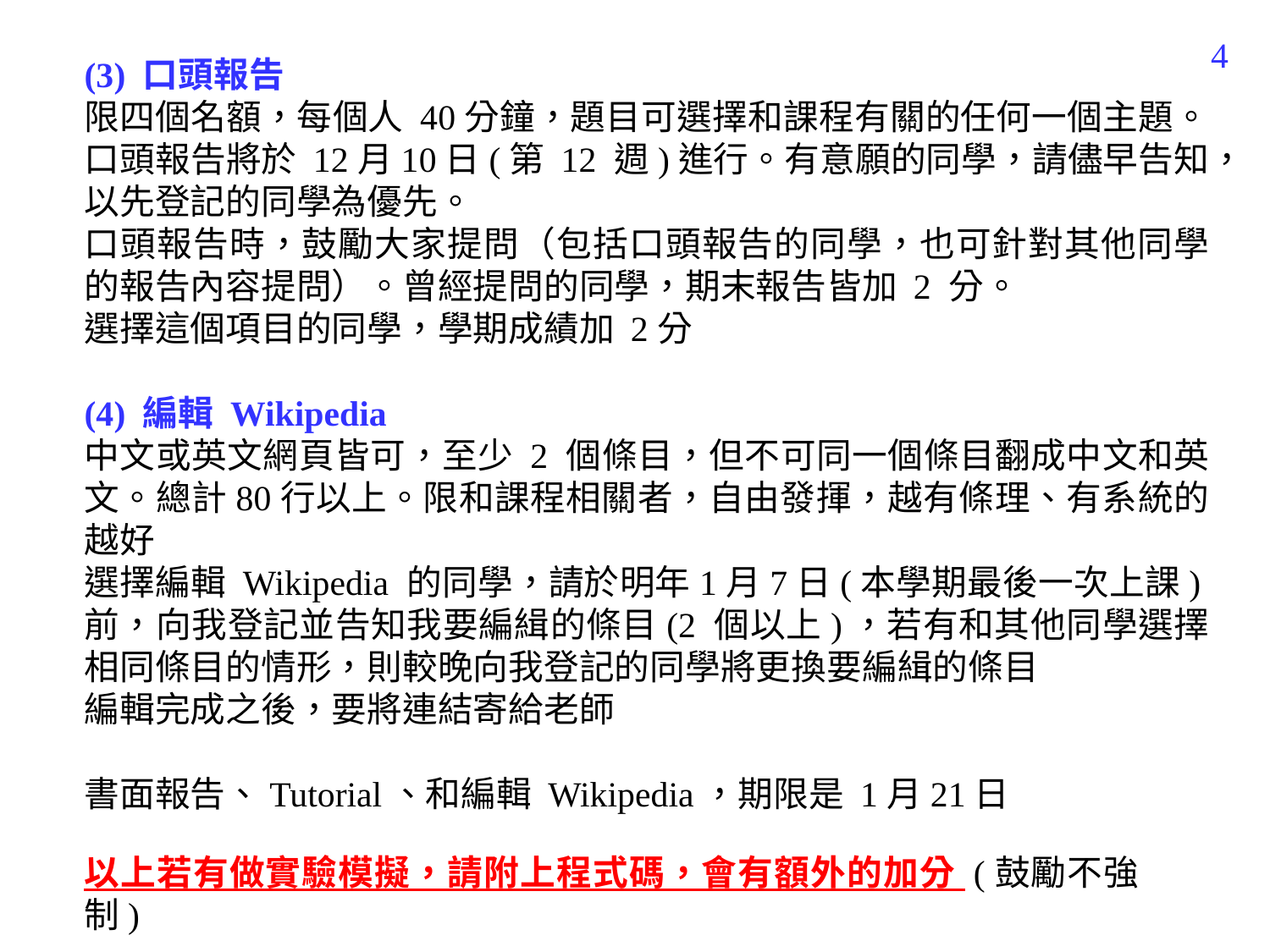

4
(3) 口頭報告
限四個名額，每個人 40分鐘，題目可選擇和課程有關的任何一個主題。口頭報告將於 12月10日(第 12 週)進行。有意願的同學，請儘早告知，以先登記的同學為優先。
口頭報告時，鼓勵大家提問（包括口頭報告的同學，也可針對其他同學的報告內容提問）。曾經提問的同學，期末報告皆加 2 分。
選擇這個項目的同學，學期成績加 2分

(4) 編輯 Wikipedia
中文或英文網頁皆可，至少 2 個條目，但不可同一個條目翻成中文和英文。總計80行以上。限和課程相關者，自由發揮，越有條理、有系統的越好
選擇編輯 Wikipedia 的同學，請於明年1月7日(本學期最後一次上課)前，向我登記並告知我要編緝的條目(2 個以上)，若有和其他同學選擇相同條目的情形，則較晚向我登記的同學將更換要編緝的條目
編輯完成之後，要將連結寄給老師

書面報告、Tutorial、和編輯 Wikipedia，期限是 1月21日
以上若有做實驗模擬，請附上程式碼，會有額外的加分 (鼓勵不強制)